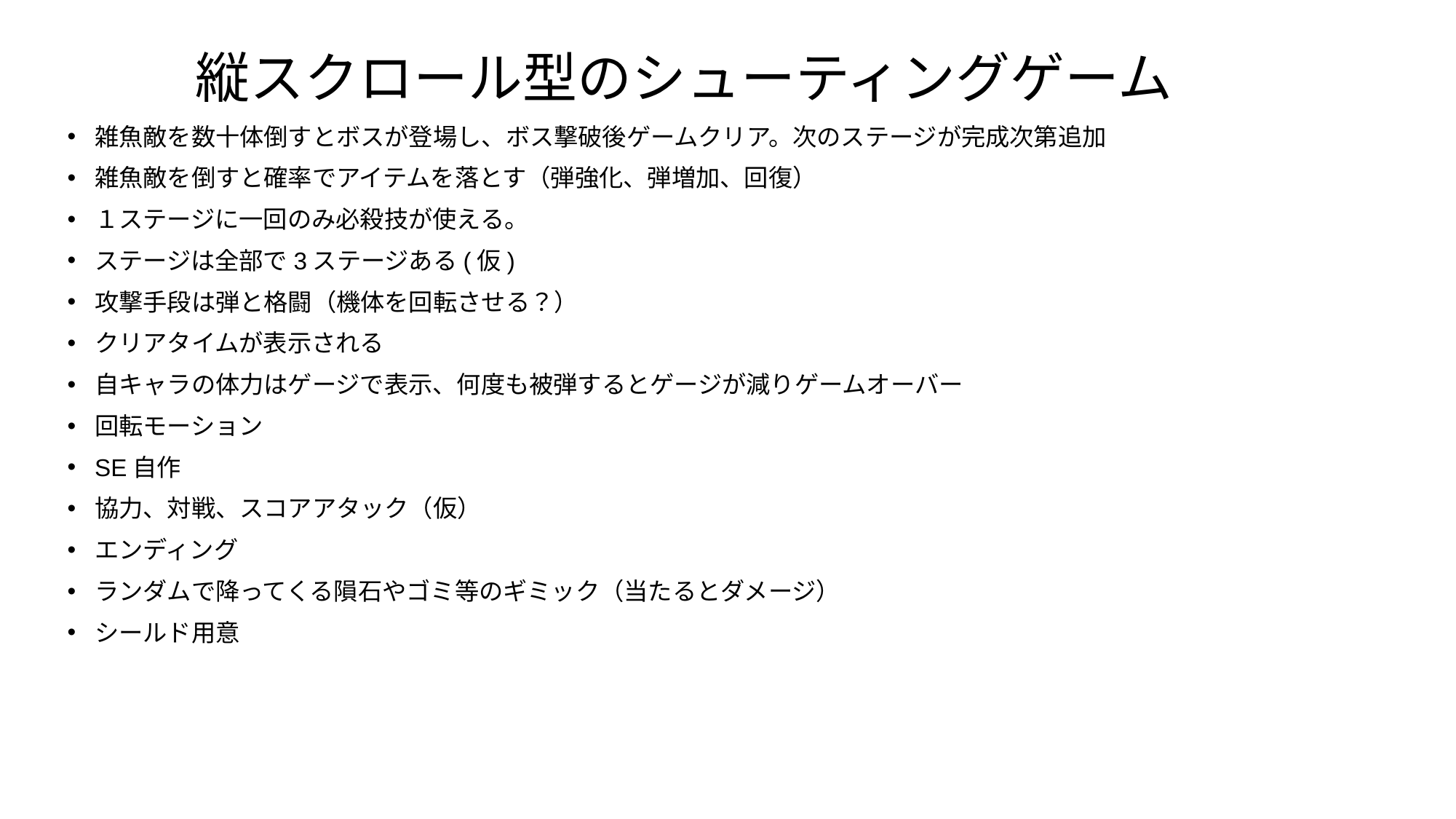

縦スクロール型のシューティングゲーム
雑魚敵を数十体倒すとボスが登場し、ボス撃破後ゲームクリア。次のステージが完成次第追加
雑魚敵を倒すと確率でアイテムを落とす（弾強化、弾増加、回復）
１ステージに一回のみ必殺技が使える。
ステージは全部で3ステージある(仮)
攻撃手段は弾と格闘（機体を回転させる？）
クリアタイムが表示される
自キャラの体力はゲージで表示、何度も被弾するとゲージが減りゲームオーバー
回転モーション
SE自作
協力、対戦、スコアアタック（仮）
エンディング
ランダムで降ってくる隕石やゴミ等のギミック（当たるとダメージ）
シールド用意